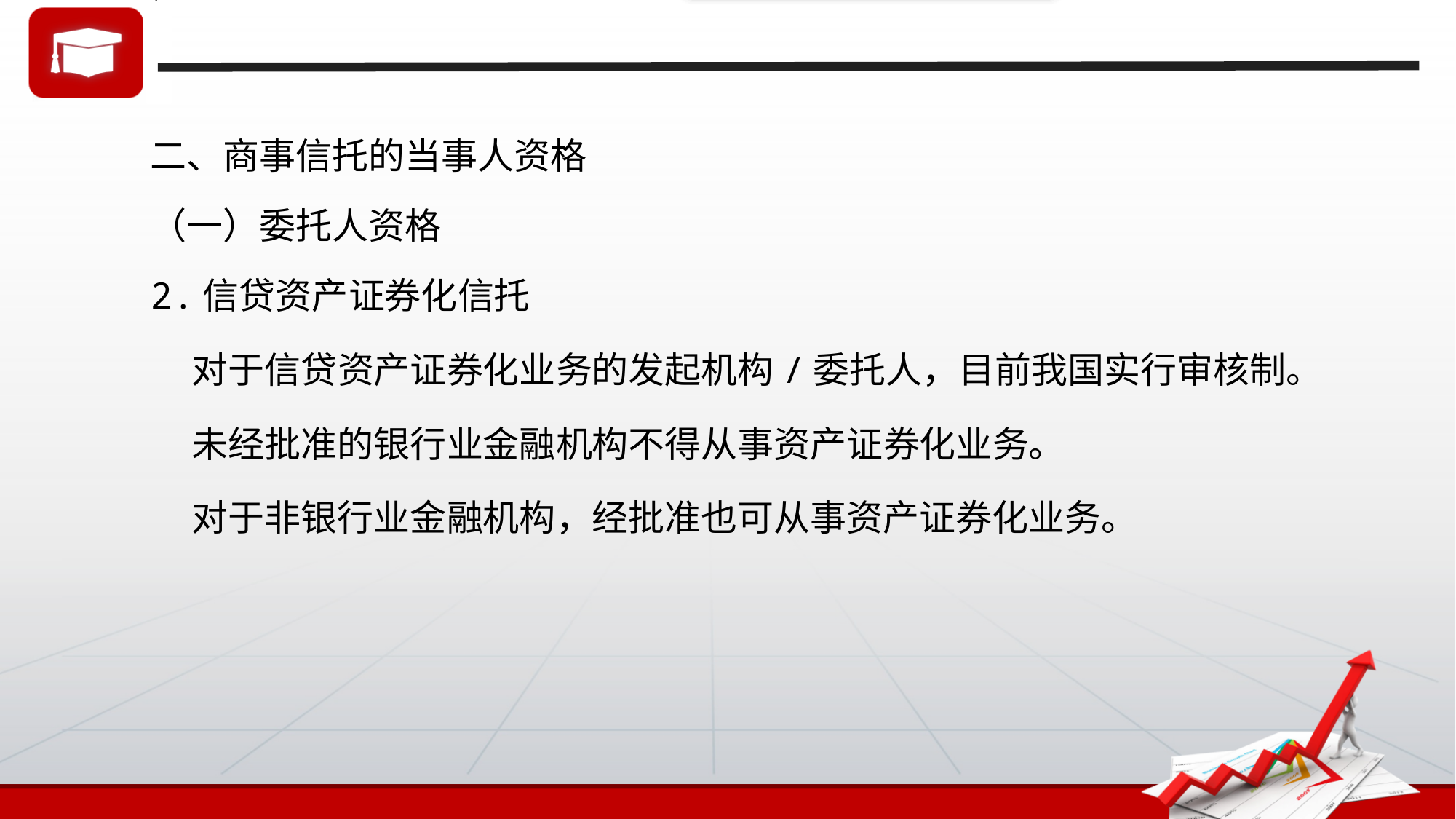

二、商事信托的当事人资格
（一）委托人资格
2.信贷资产证券化信托
    对于信贷资产证券化业务的发起机构/委托人，目前我国实行审核制。
    未经批准的银行业金融机构不得从事资产证券化业务。
    对于非银行业金融机构，经批准也可从事资产证券化业务。